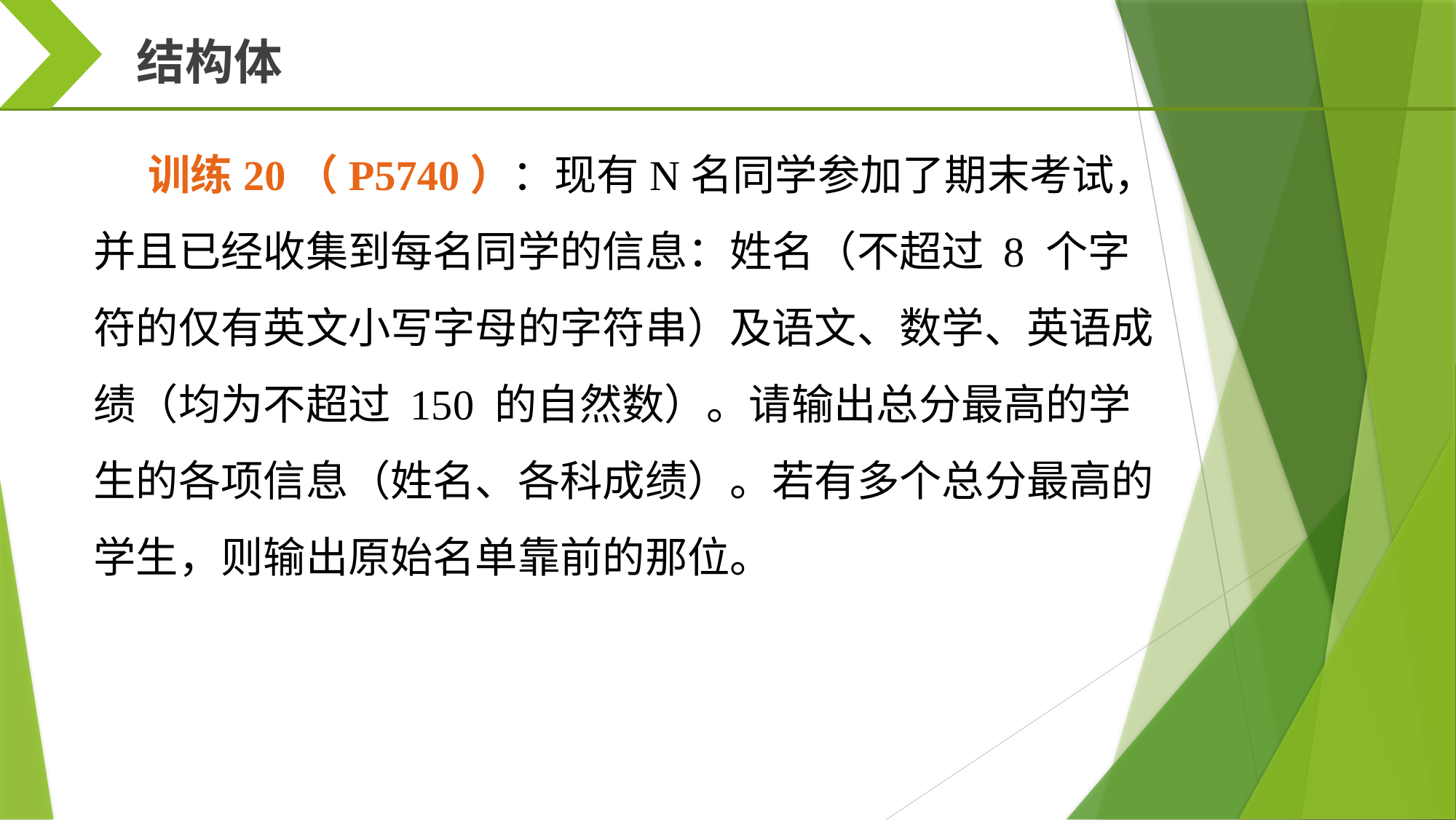

结构体
训练20（P5740）：现有N名同学参加了期末考试，并且已经收集到每名同学的信息：姓名（不超过 8 个字符的仅有英文小写字母的字符串）及语文、数学、英语成绩（均为不超过 150 的自然数）。请输出总分最高的学生的各项信息（姓名、各科成绩）。若有多个总分最高的学生，则输出原始名单靠前的那位。